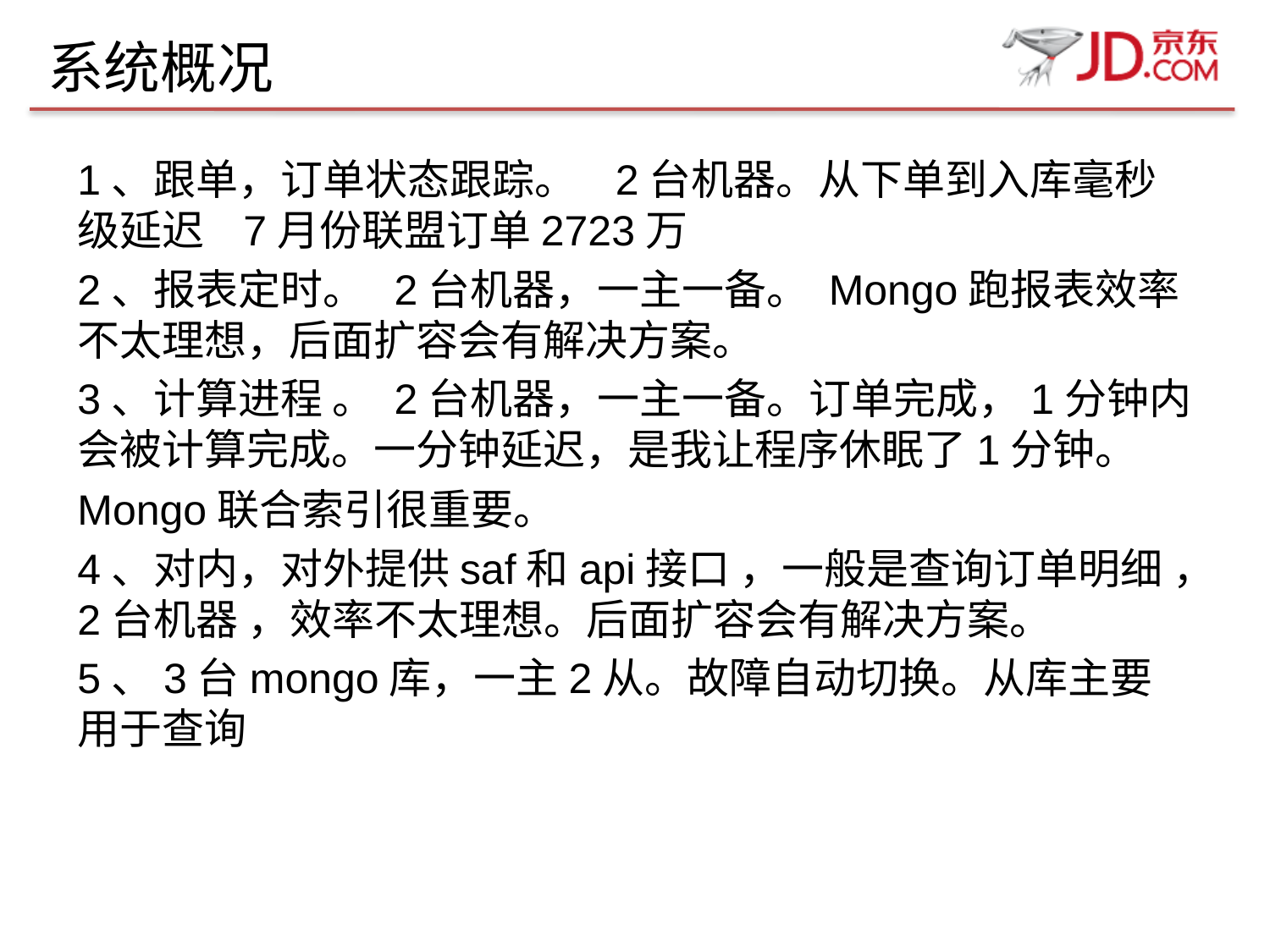

# 系统概况
1、跟单，订单状态跟踪。   2台机器。从下单到入库毫秒级延迟   7月份联盟订单2723万
2、报表定时。  2台机器，一主一备。 Mongo跑报表效率不太理想，后面扩容会有解决方案。
3、计算进程 。 2台机器，一主一备。订单完成，1分钟内会被计算完成。一分钟延迟，是我让程序休眠了1分钟。
Mongo联合索引很重要。
4、对内，对外提供saf和api接口 ，一般是查询订单明细 ，2台机器 ，效率不太理想。后面扩容会有解决方案。
5、3台mongo库，一主2从。故障自动切换。从库主要用于查询